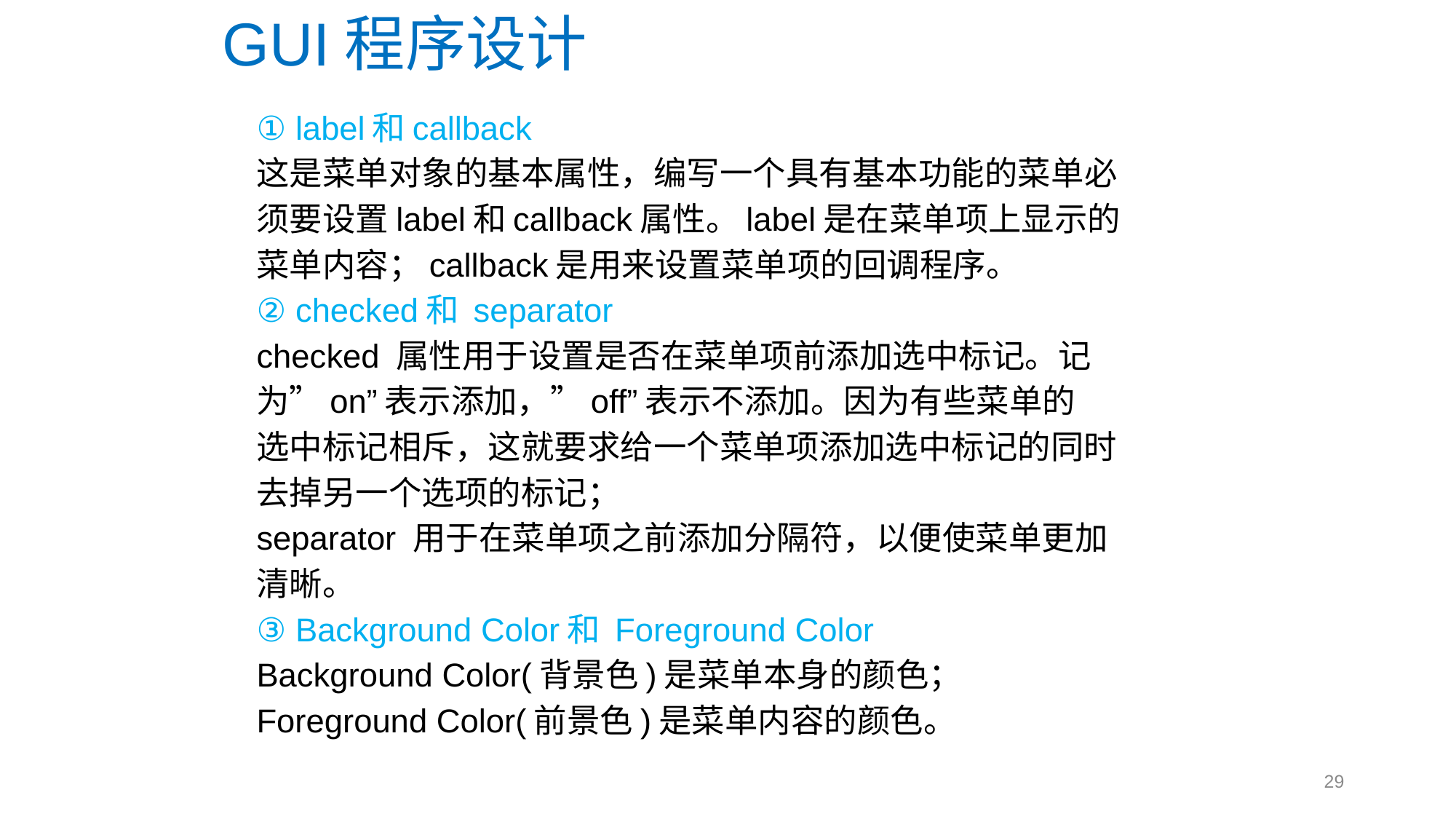

GUI程序设计
① label和callback
这是菜单对象的基本属性，编写一个具有基本功能的菜单必
须要设置label和callback属性。label是在菜单项上显示的
菜单内容；callback是用来设置菜单项的回调程序。
② checked和 separator
checked 属性用于设置是否在菜单项前添加选中标记。记
为”on”表示添加，”off”表示不添加。因为有些菜单的
选中标记相斥，这就要求给一个菜单项添加选中标记的同时
去掉另一个选项的标记；
separator 用于在菜单项之前添加分隔符，以便使菜单更加
清晰。
③ Background Color和 Foreground Color
Background Color(背景色)是菜单本身的颜色；
Foreground Color(前景色)是菜单内容的颜色。

29